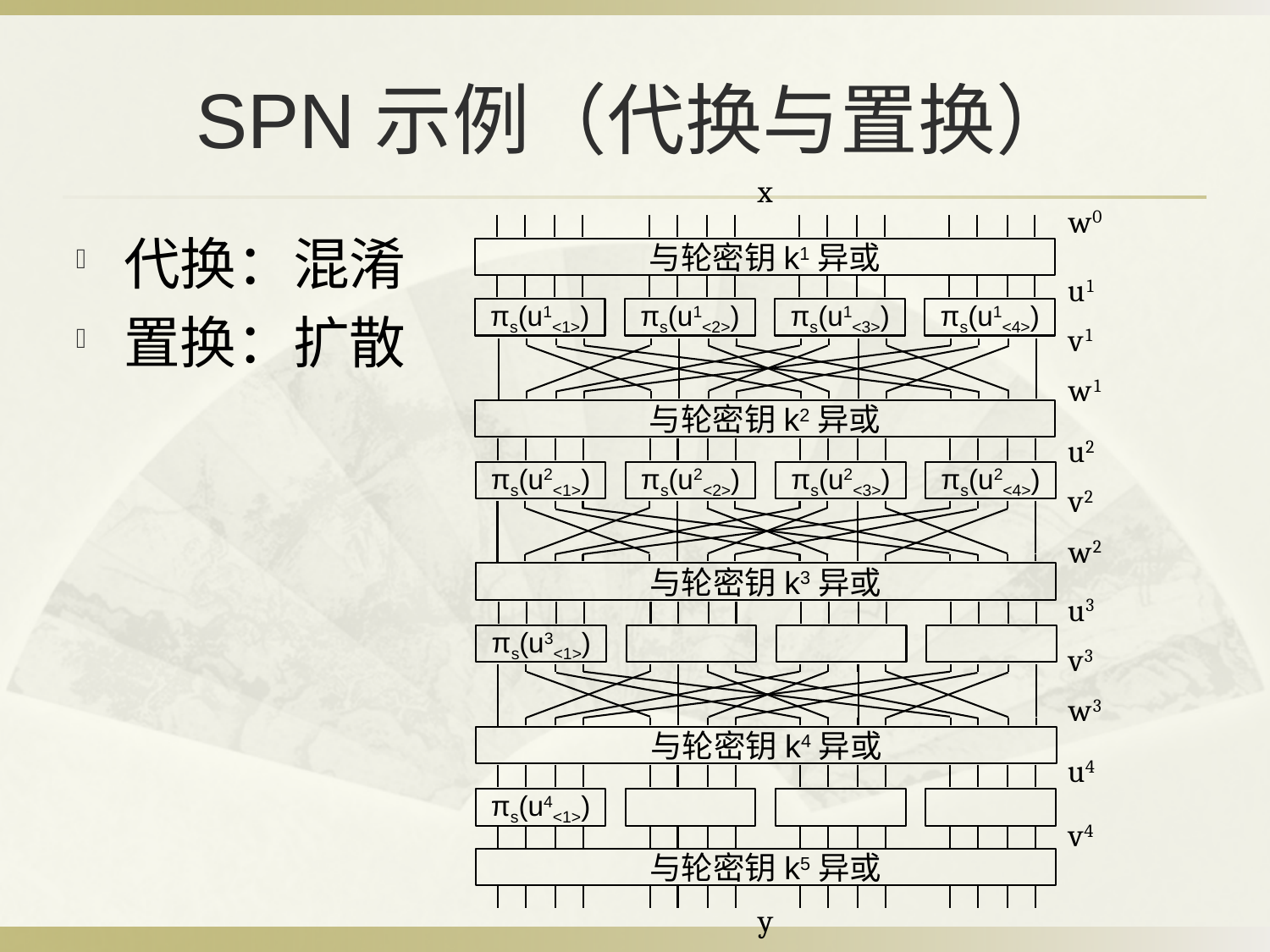

# SPN示例（代换与置换）
x
w0
与轮密钥k1异或
πs(u1<1>)
πs(u1<2>)
πs(u1<3>)
πs(u1<4>)
与轮密钥k2异或
πs(u2<1>)
πs(u2<2>)
πs(u2<3>)
πs(u2<4>)
与轮密钥k3异或
πs(u3<1>)

与轮密钥k4异或
πs(u4<1>)

与轮密钥k5异或
u1
v1
w1
u2
v2
w2
u3
v3
w3
u4
v4
y
代换：混淆
置换：扩散